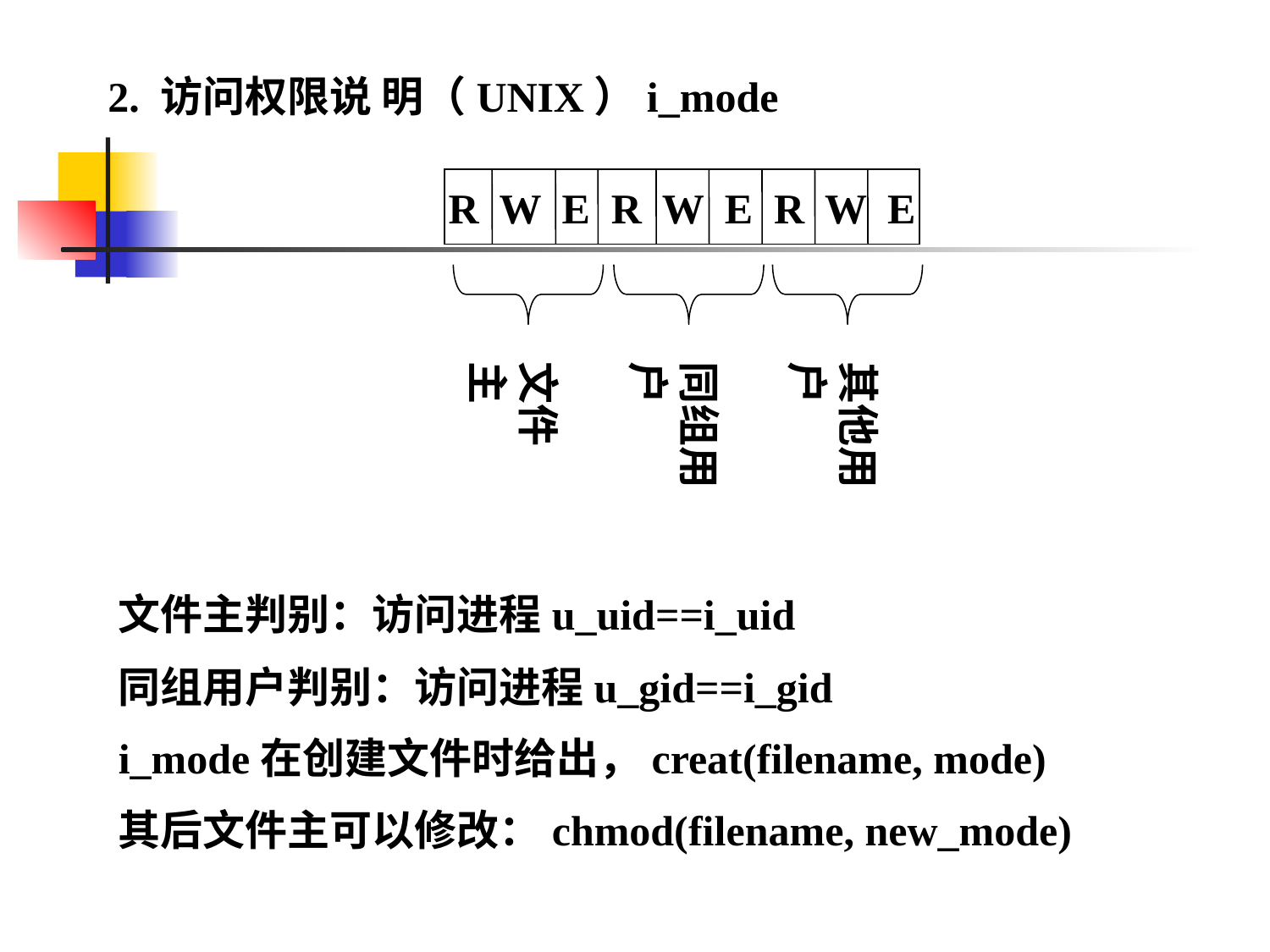

2. 访问权限说 明（UNIX）i_mode
R  W  E  R  W  E  R  W  E

文件主
同组用户
其他用户

文件主判别：访问进程u_uid==i_uid
同组用户判别：访问进程u_gid==i_gid
i_mode在创建文件时给出，creat(filename, mode)
其后文件主可以修改：chmod(filename, new_mode)